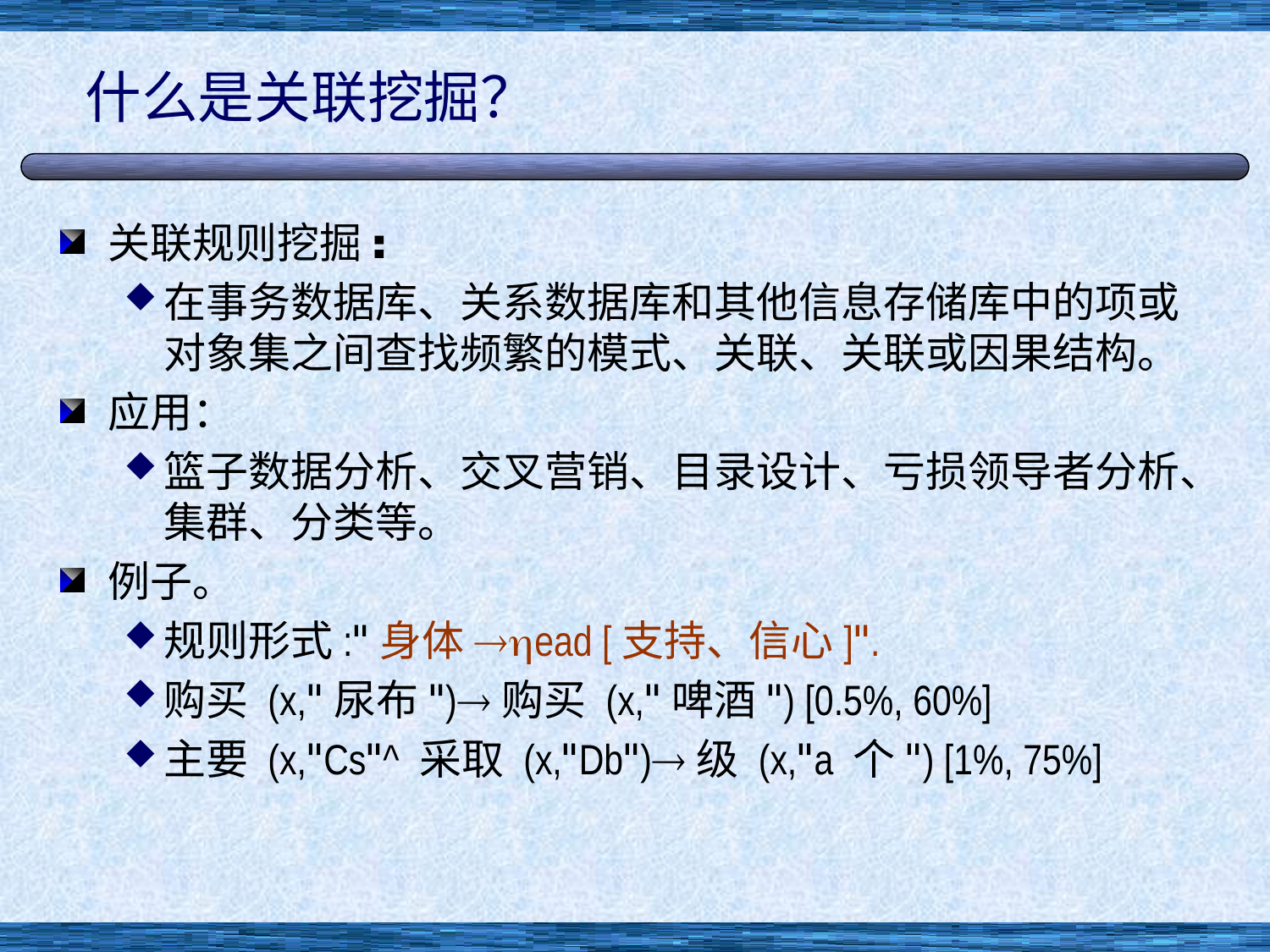

# 什么是关联挖掘？
关联规则挖掘:
在事务数据库、关系数据库和其他信息存储库中的项或对象集之间查找频繁的模式、关联、关联或因果结构。
应用：
篮子数据分析、交叉营销、目录设计、亏损领导者分析、集群、分类等。
例子。
规则形式:"身体→ηead [支持、信心]".
购买 (x,"尿布")→购买 (x,"啤酒") [0.5%, 60%]
主要 (x,"Cs"^ 采取 (x,"Db")→级 (x,"a 个") [1%, 75%]